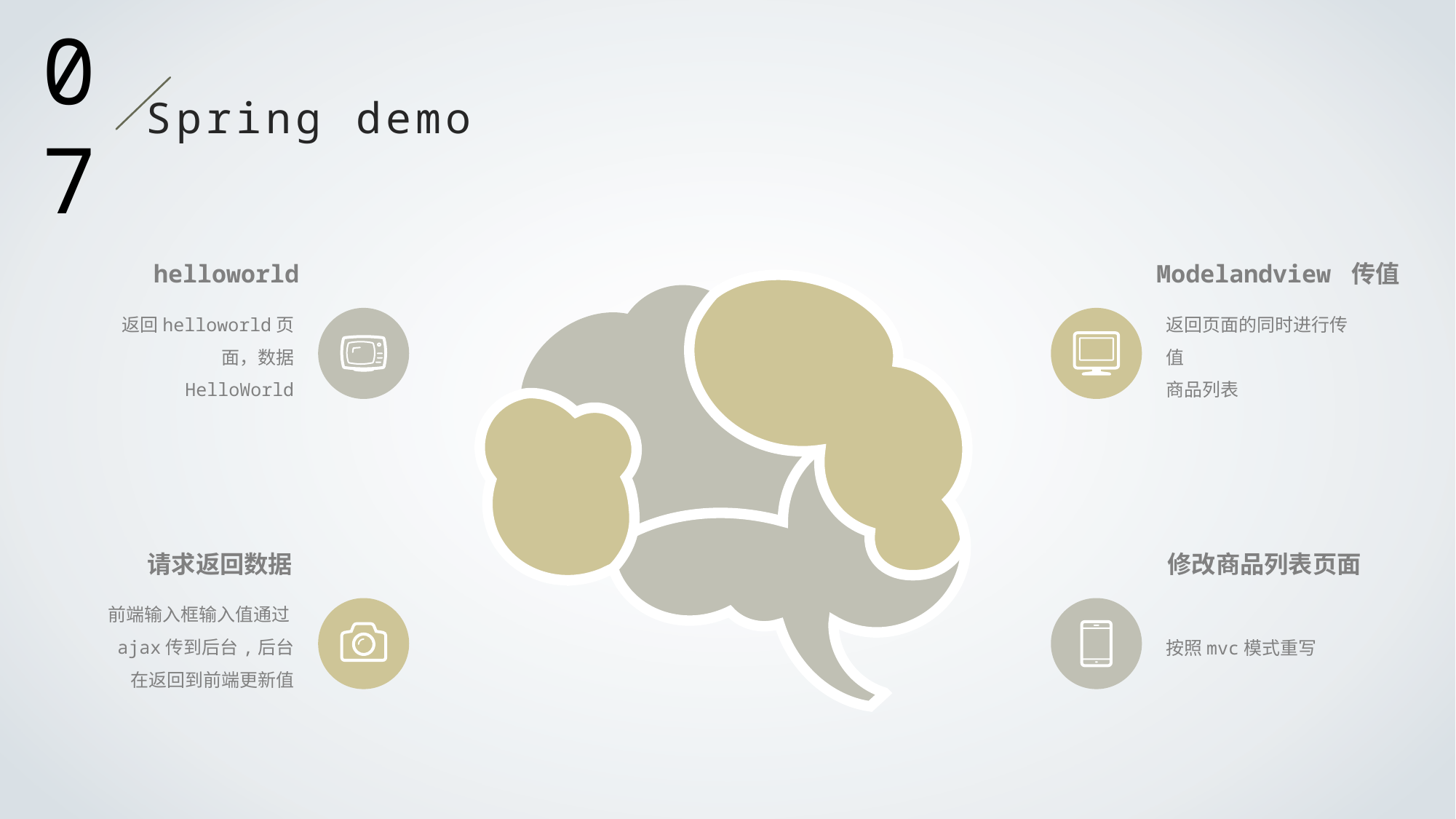

07
Spring demo
helloworld
Modelandview 传值

返回helloworld页面，数据
HelloWorld
返回页面的同时进行传值
商品列表

请求返回数据
修改商品列表页面
前端输入框输入值通过ajax传到后台,后台在返回到前端更新值

按照mvc模式重写